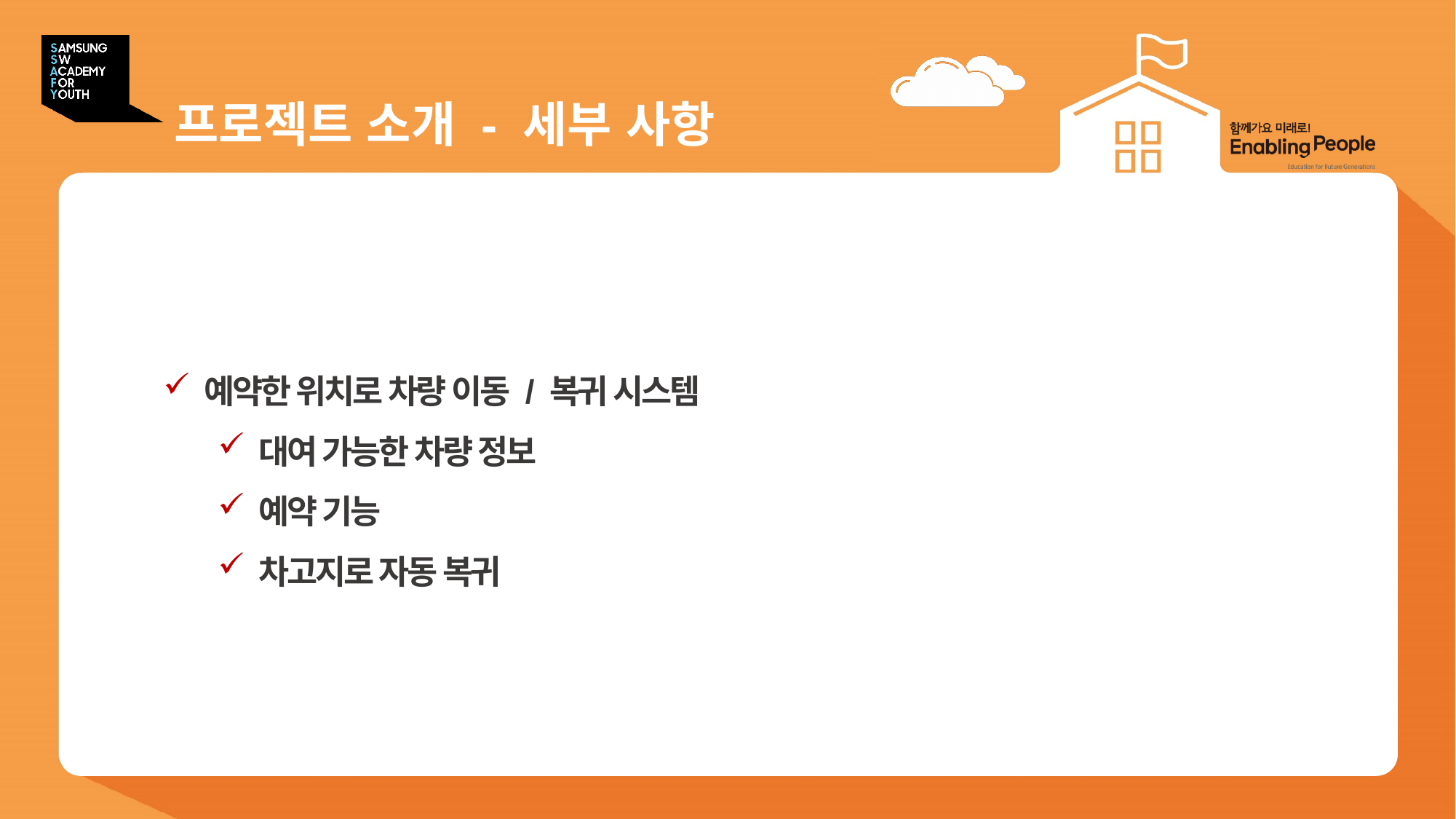

# 프로젝트 소개 - 세부 사항
예약한 위치로 차량 이동 / 복귀 시스템
대여 가능한 차량 정보
예약 기능
차고지로 자동 복귀